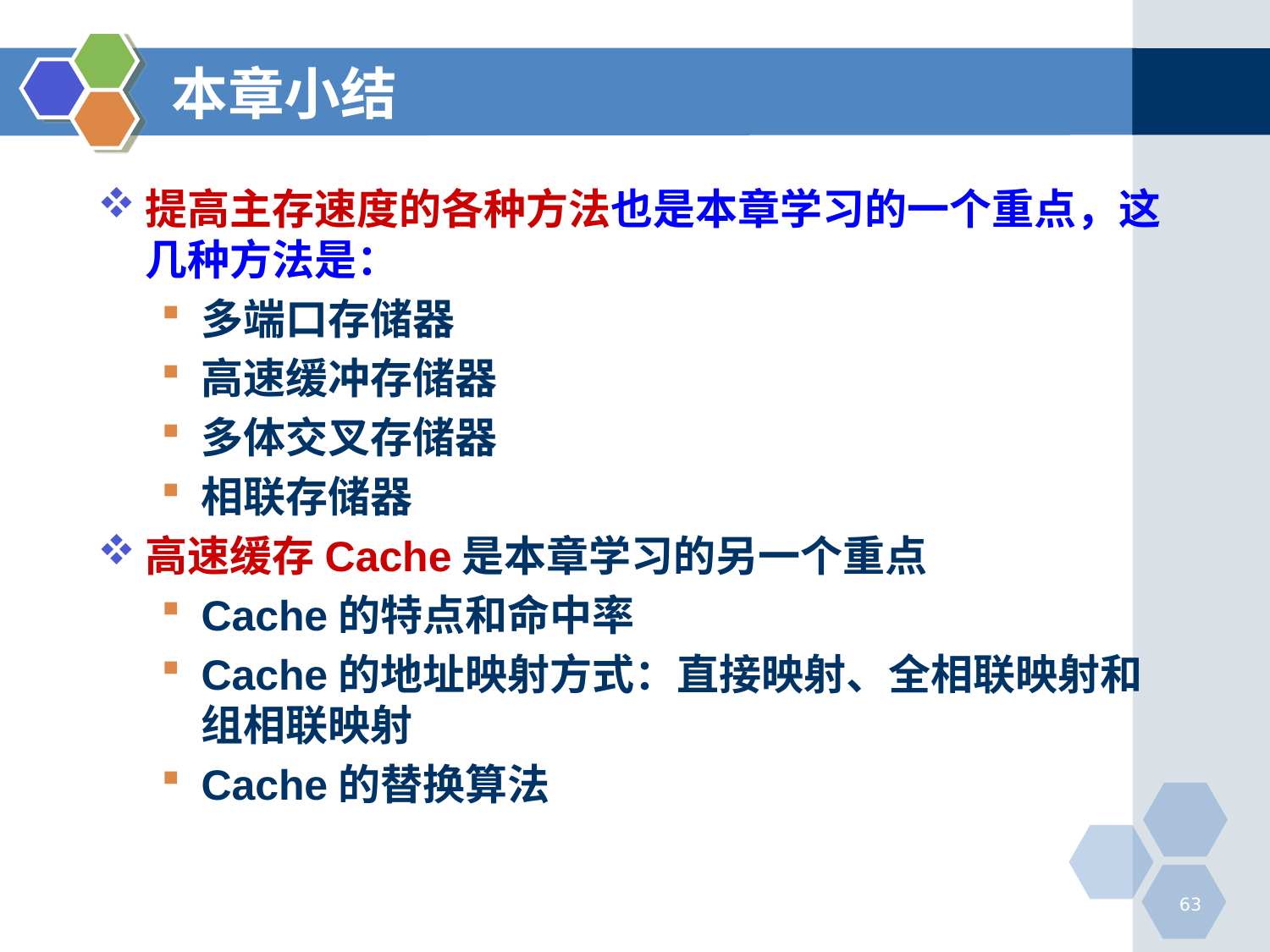

# 本章小结
提高主存速度的各种方法也是本章学习的一个重点，这几种方法是：
多端口存储器
高速缓冲存储器
多体交叉存储器
相联存储器
高速缓存Cache是本章学习的另一个重点
Cache的特点和命中率
Cache的地址映射方式：直接映射、全相联映射和组相联映射
Cache的替换算法
63